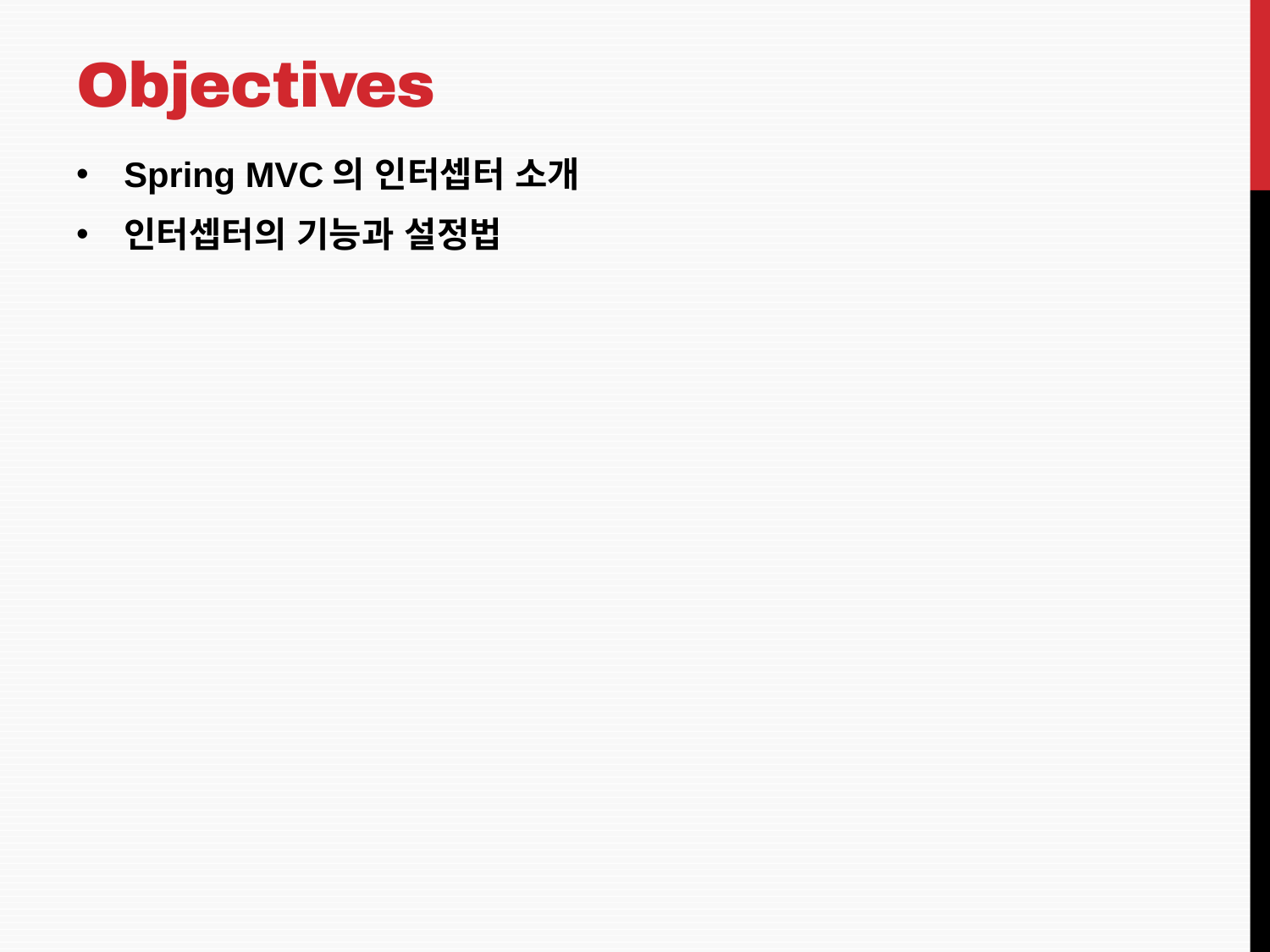

# Objectives
Spring MVC의 인터셉터 소개
인터셉터의 기능과 설정법